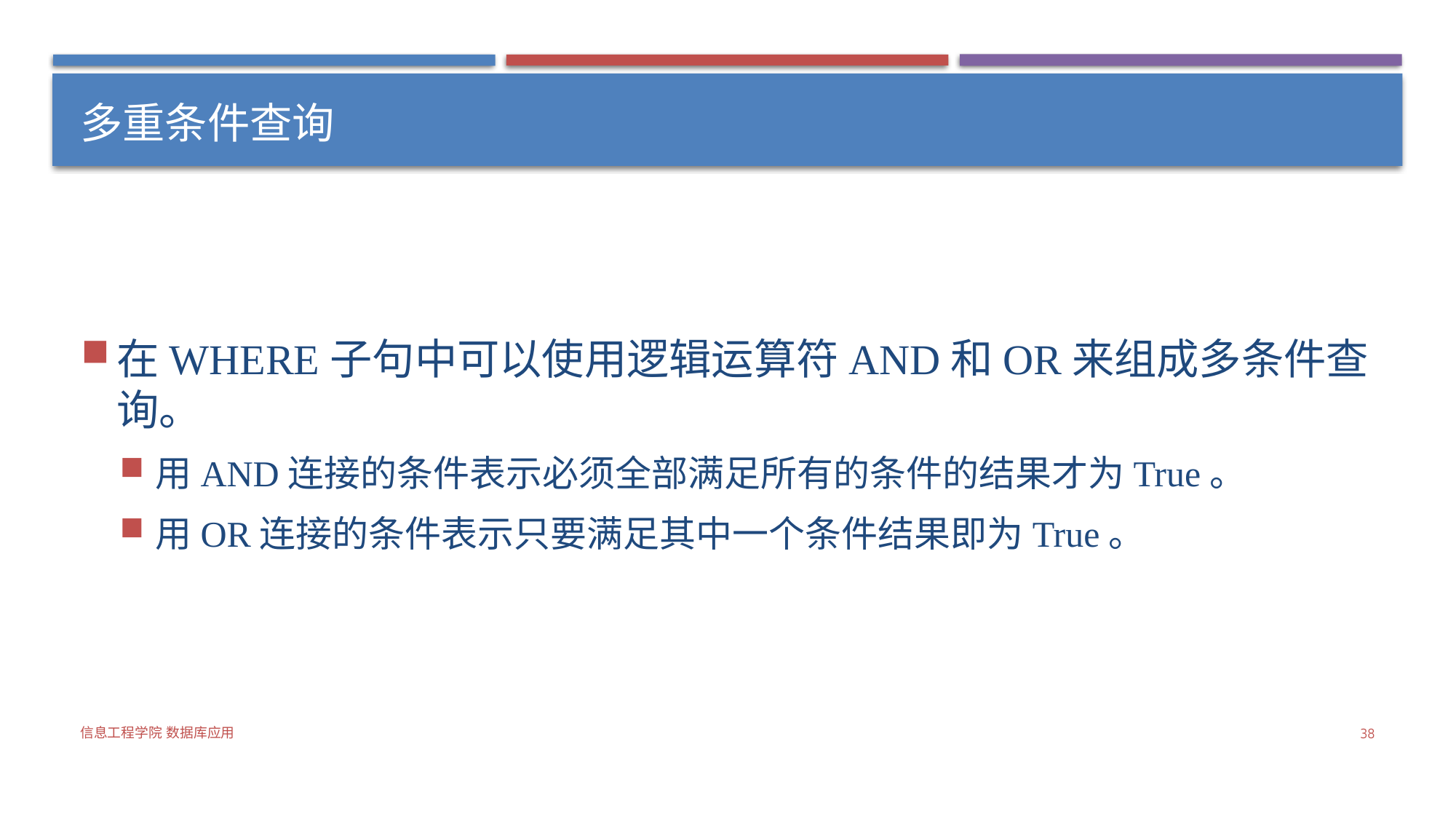

# 多重条件查询
在WHERE子句中可以使用逻辑运算符AND和OR来组成多条件查询。
用AND连接的条件表示必须全部满足所有的条件的结果才为True。
用OR连接的条件表示只要满足其中一个条件结果即为True。
信息工程学院 数据库应用
38